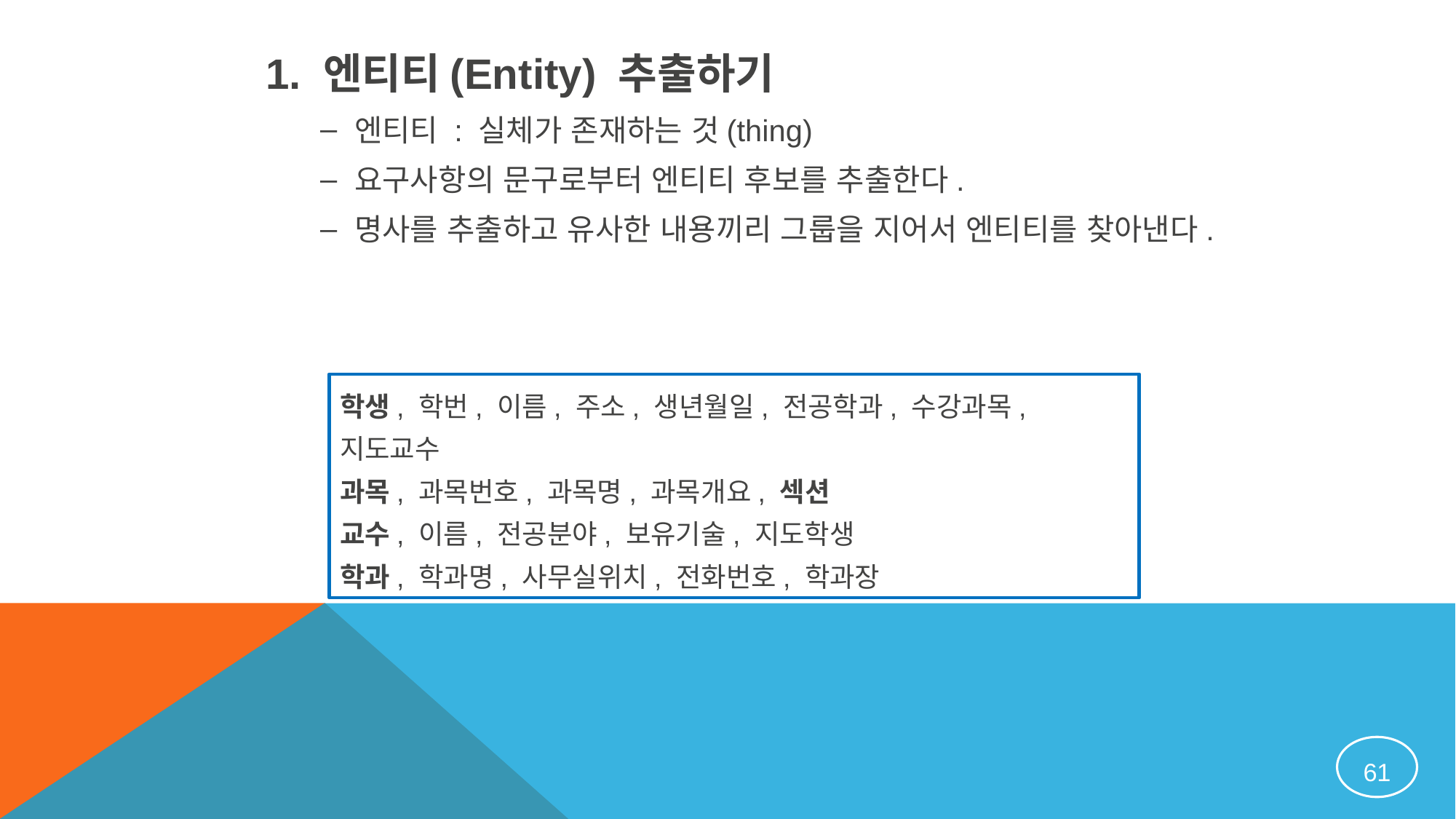

1. 엔티티(Entity) 추출하기
엔티티 : 실체가 존재하는 것(thing)
요구사항의 문구로부터 엔티티 후보를 추출한다.
명사를 추출하고 유사한 내용끼리 그룹을 지어서 엔티티를 찾아낸다.
학생, 학번, 이름, 주소, 생년월일, 전공학과, 수강과목, 지도교수
과목, 과목번호, 과목명, 과목개요, 섹션
교수, 이름, 전공분야, 보유기술, 지도학생
학과, 학과명, 사무실위치, 전화번호, 학과장
61